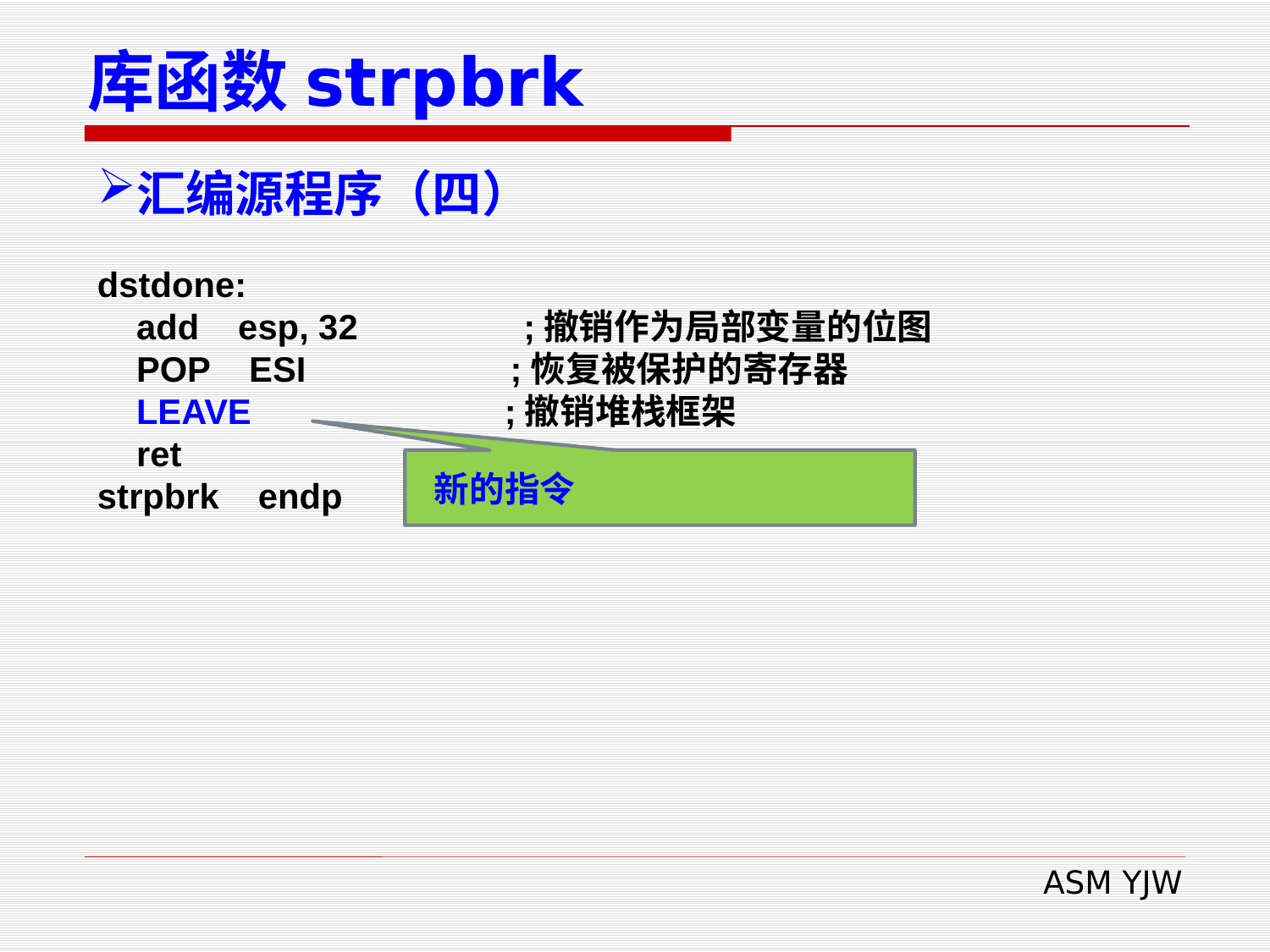

# 库函数strpbrk
汇编源程序（四）
dstdone:
    add    esp, 32                 ;撤销作为局部变量的位图
    POP    ESI                     ;恢复被保护的寄存器
    LEAVE                          ;撤销堆栈框架
    ret
strpbrk    endp
 新的指令